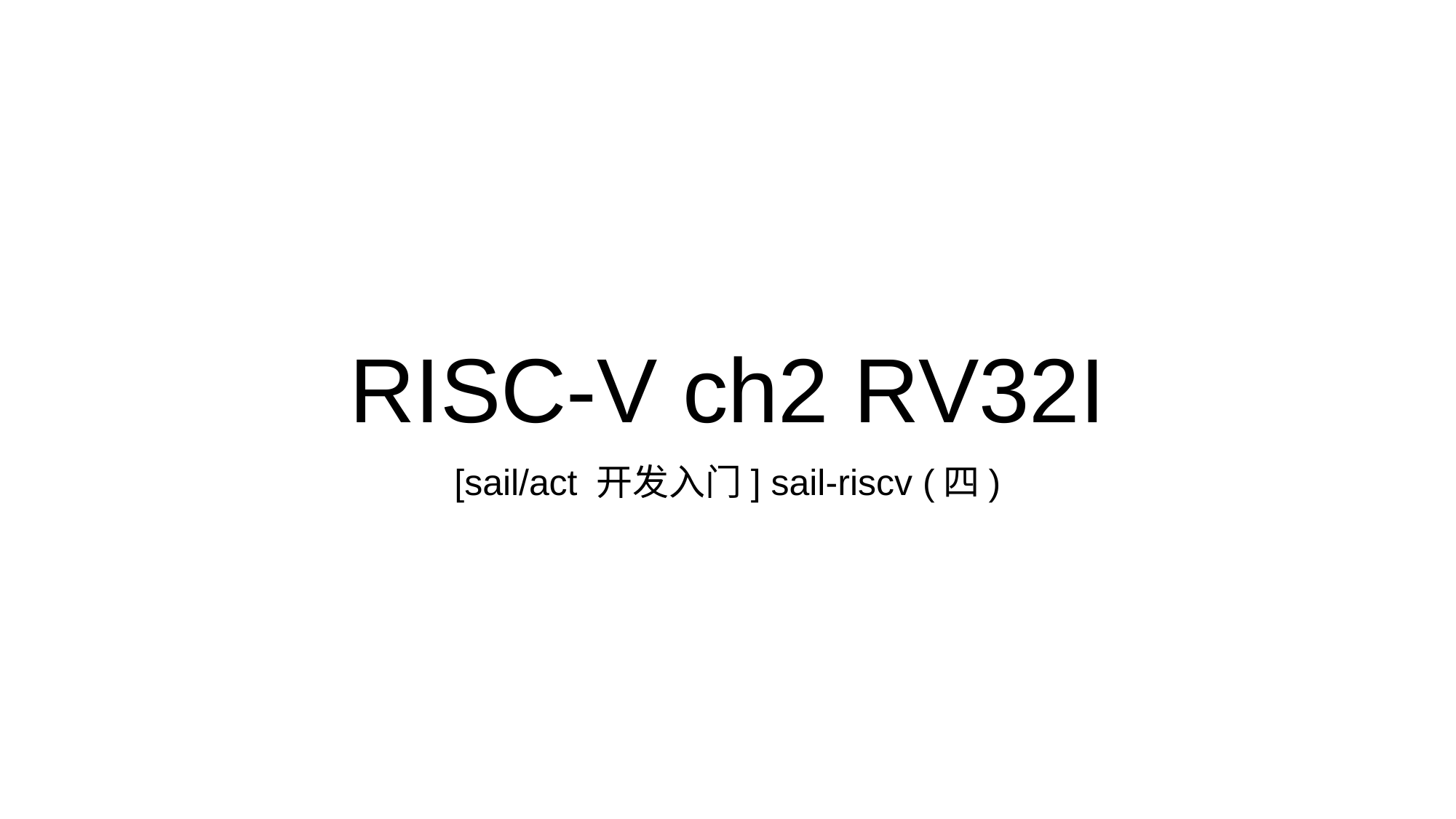

# RISC-V ch2 RV32I
[sail/act 开发入门] sail-riscv (四)